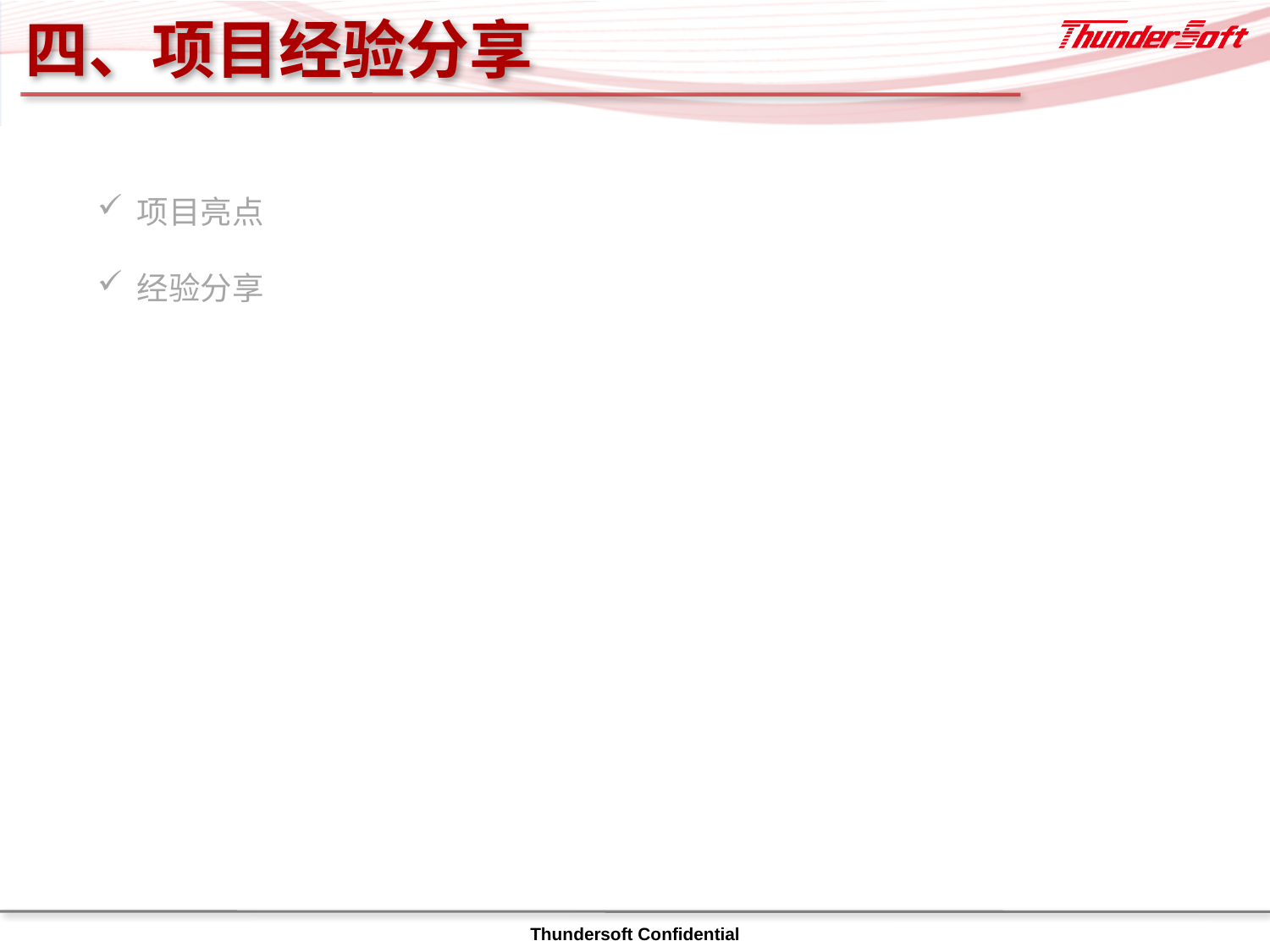

# 四、项目经验分享
项目亮点

经验分享

Thundersoft Confidential
6